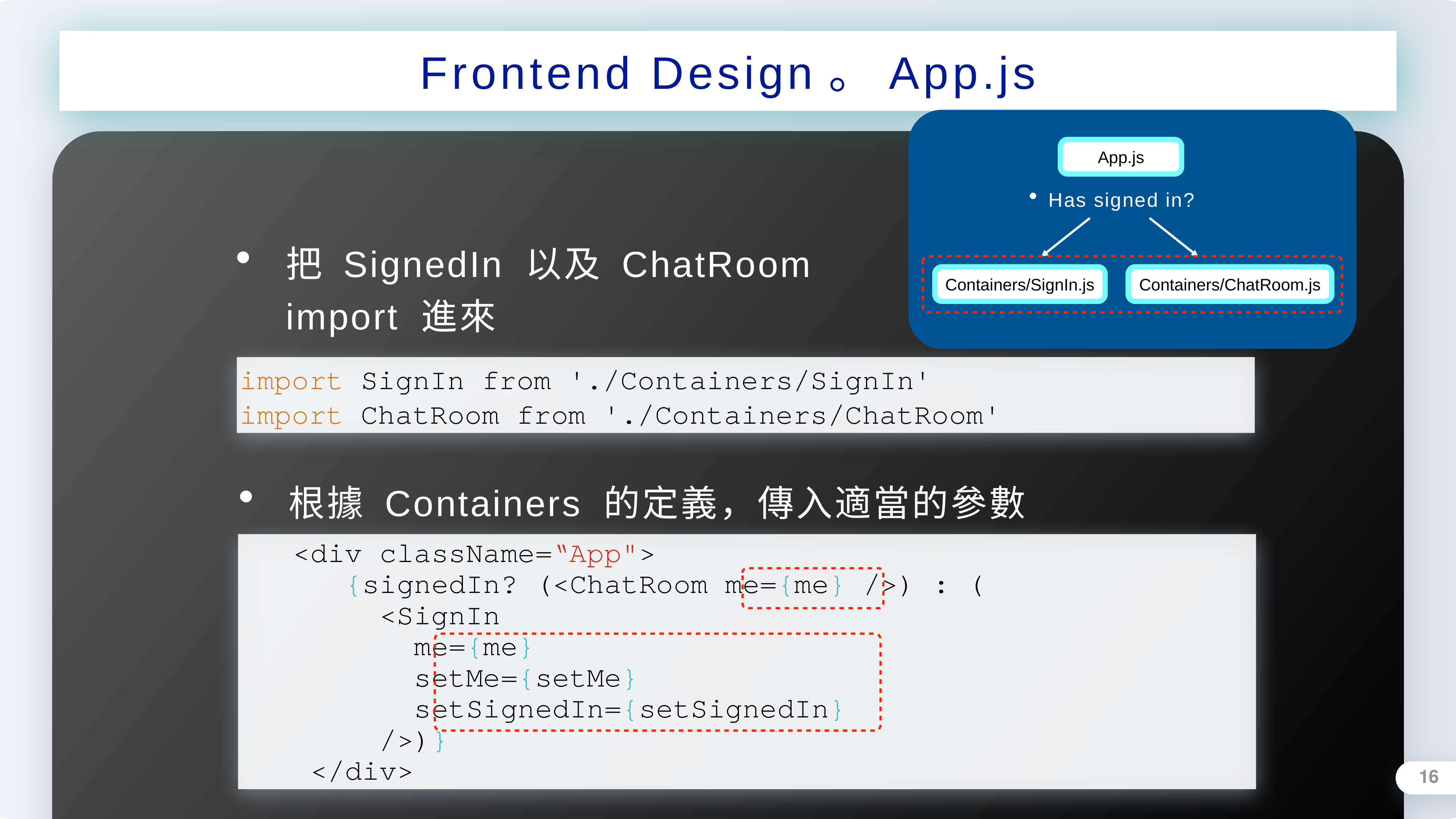

Frontend Design。App.js

App.js
Has signed in?

Containers/SignIn.js
Containers/ChatRoom.js
把 SignedIn 以及 ChatRoom import 進來

import SignIn from './Containers/SignIn'
import ChatRoom from './Containers/ChatRoom'
根據 Containers 的定義，傳入適當的參數
   <div className=“App">
      {signedIn? (<ChatRoom me={me} />) : (
        <SignIn
          me={me}
          setMe={setMe}
          setSignedIn={setSignedIn}
        />)}
    </div>

16